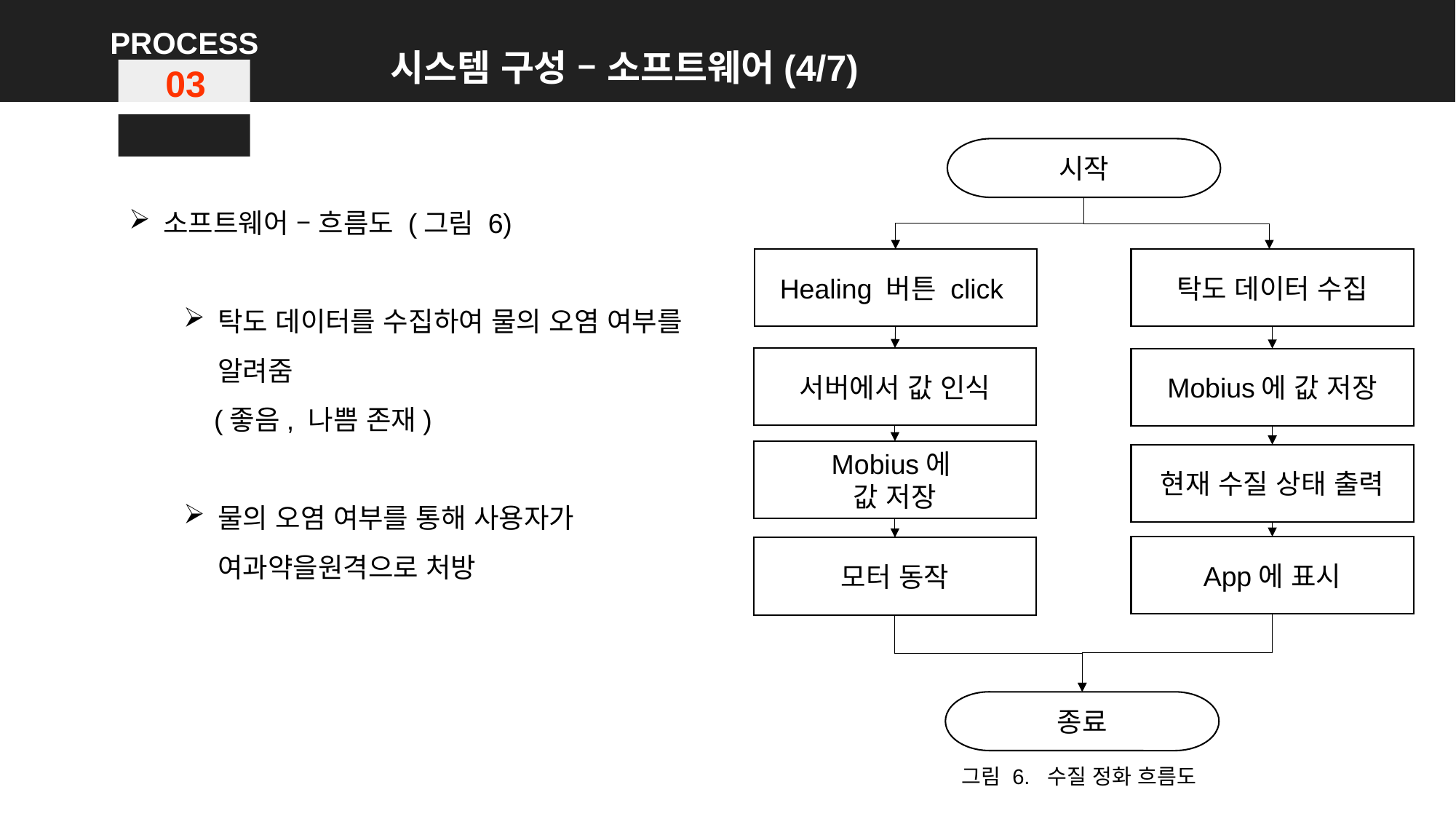

PROCESS
시스템 구성 – 소프트웨어(4/7)
03

시작
Healing 버튼 click
탁도 데이터 수집
서버에서 값 인식
Mobius에 값 저장
Mobius에
값 저장
현재 수질 상태 출력
App에 표시
모터 동작
종료
소프트웨어 – 흐름도 (그림 6)

탁도 데이터를 수집하여 물의 오염 여부를 알려줌
    (좋음, 나쁨 존재)

물의 오염 여부를 통해 사용자가 여과약을원격으로 처방

그림 6.  수질 정화 흐름도